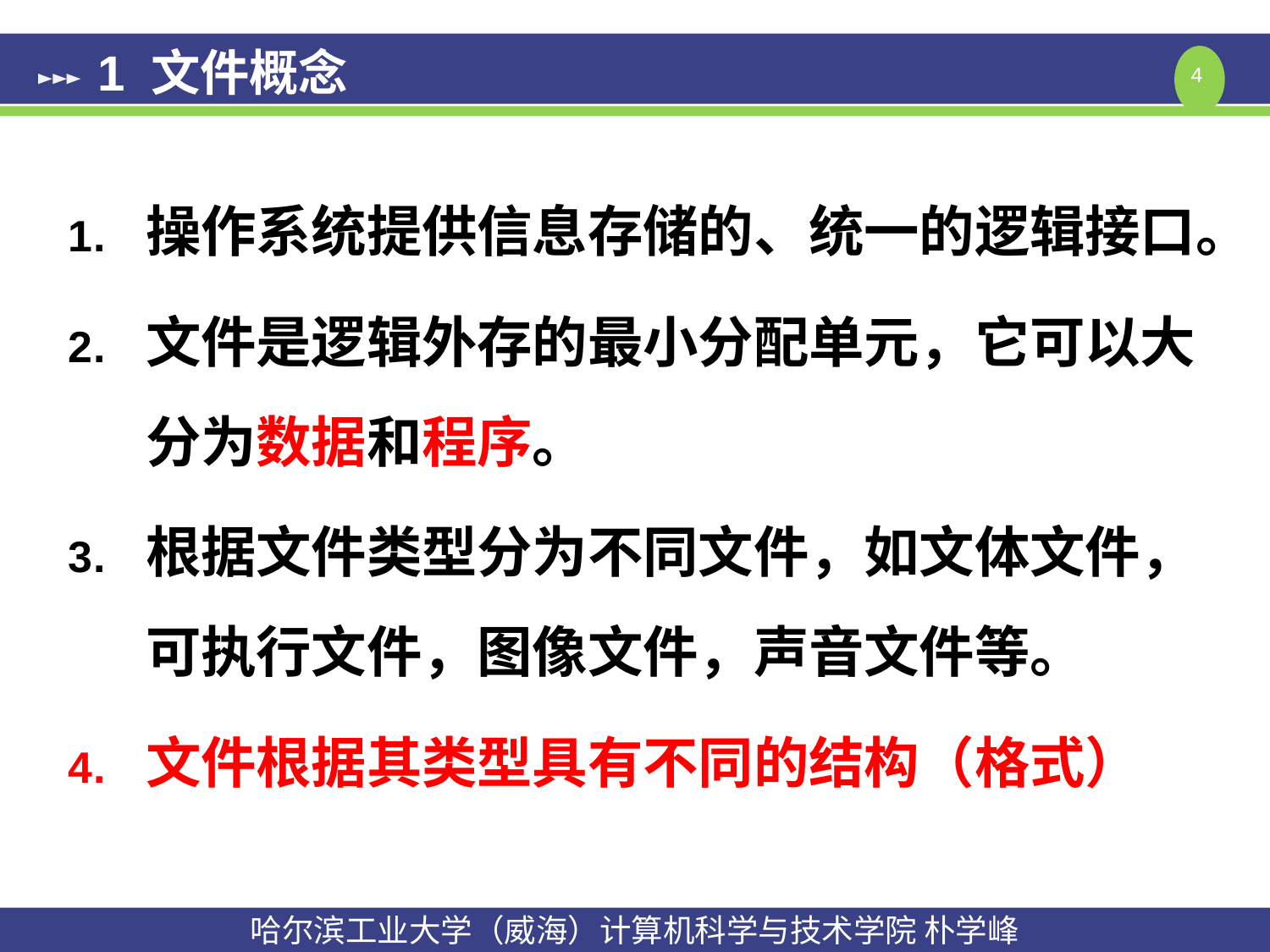

# 1 文件概念
操作系统提供信息存储的、统一的逻辑接口。
文件是逻辑外存的最小分配单元，它可以大分为数据和程序。
根据文件类型分为不同文件，如文体文件，可执行文件，图像文件，声音文件等。
文件根据其类型具有不同的结构（格式）